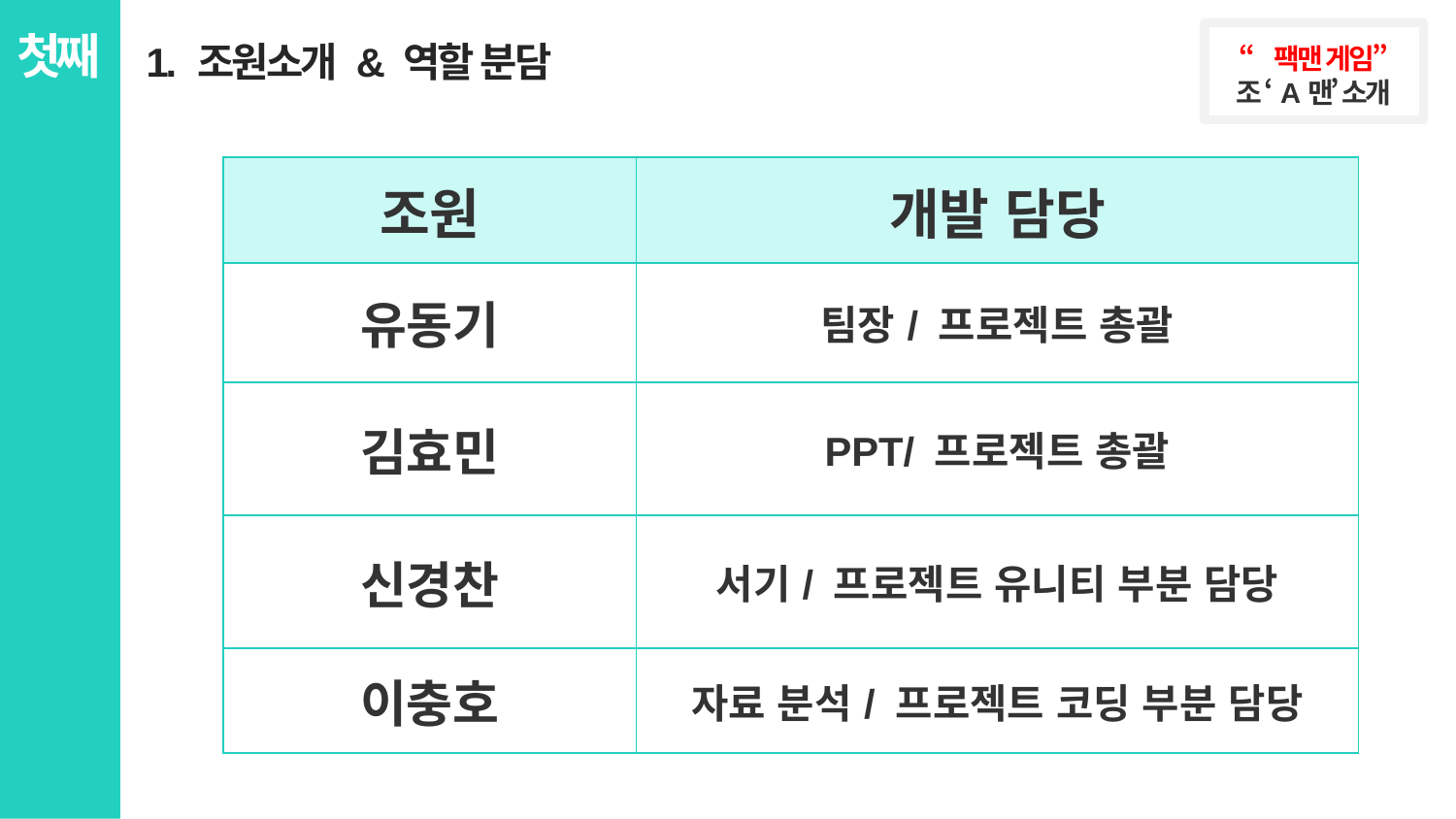

1. 조원소개 & 역할 분담
첫째

“팩맨 게임”
조 ‘A맨’ 소개
| 조원 | 개발 담당 |
| --- | --- |
| 유동기 | 팀장/ 프로젝트 총괄 |
| 김효민 | PPT/ 프로젝트 총괄 |
| 신경찬 | 서기/ 프로젝트 유니티 부분 담당 |
| 이충호 | 자료 분석/ 프로젝트 코딩 부분 담당 |